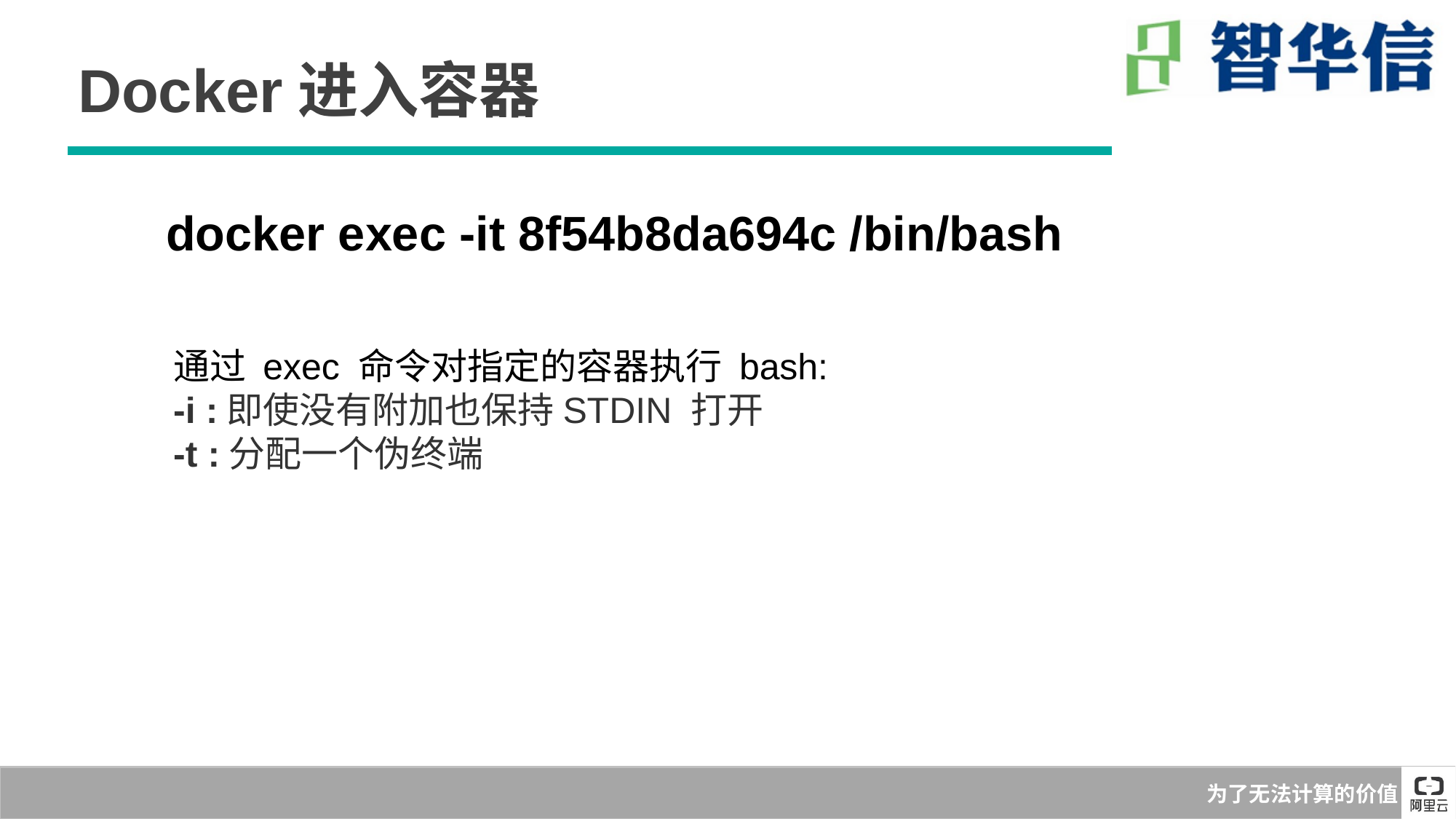

Docker进入容器
  docker exec -it 8f54b8da694c /bin/bash
通过 exec 命令对指定的容器执行 bash:
-i :即使没有附加也保持STDIN 打开
-t :分配一个伪终端